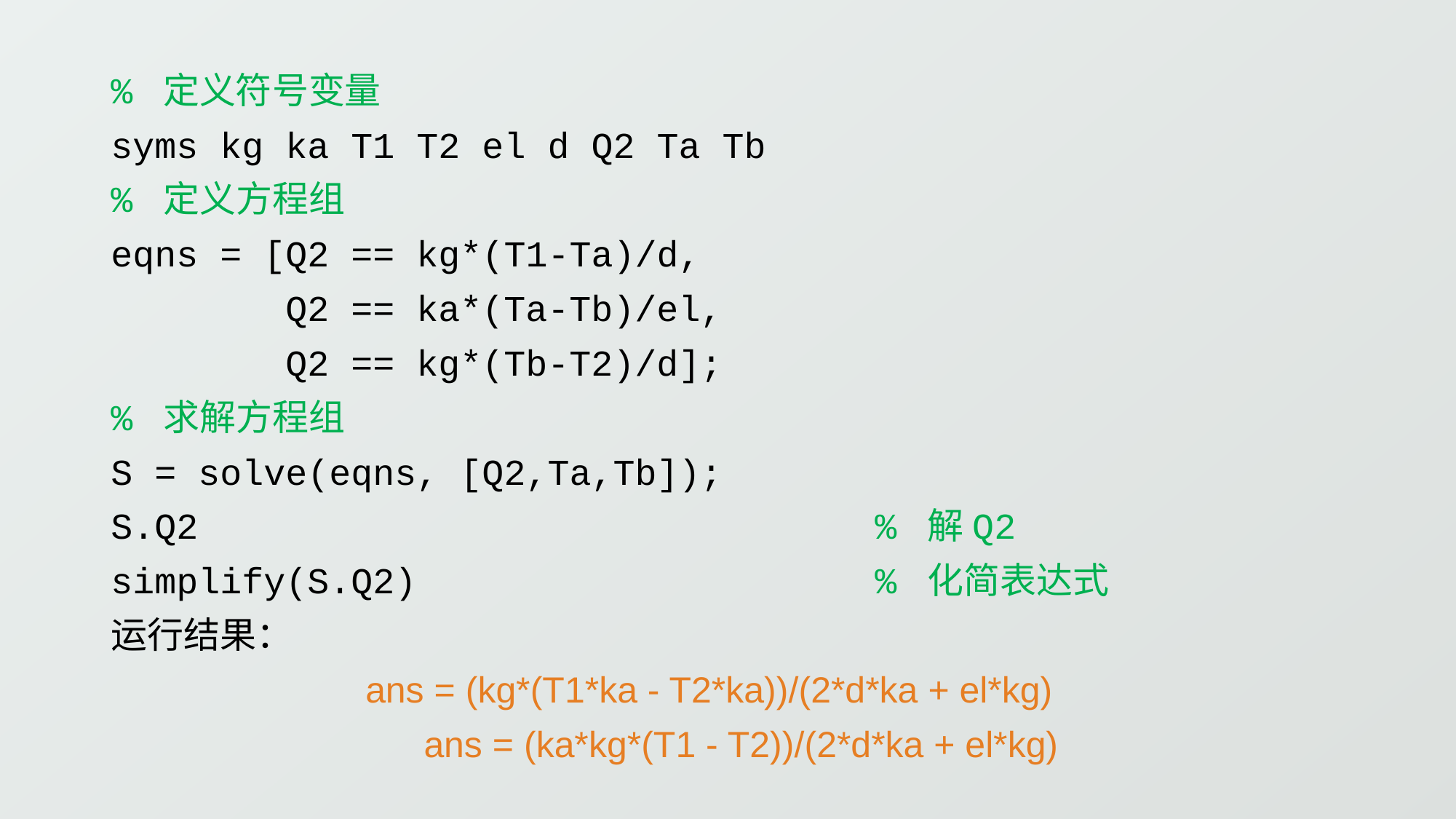

% 定义符号变量
syms kg ka T1 T2 el d Q2 Ta Tb
% 定义方程组
eqns = [Q2 == kg*(T1-Ta)/d,
        Q2 == ka*(Ta-Tb)/el,
        Q2 == kg*(Tb-T2)/d];
% 求解方程组
S = solve(eqns, [Q2,Ta,Tb]);
S.Q2                               % 解Q2
simplify(S.Q2)                     % 化简表达式
运行结果：
                         ans = (kg*(T1*ka - T2*ka))/(2*d*ka + el*kg)
ans = (ka*kg*(T1 - T2))/(2*d*ka + el*kg)